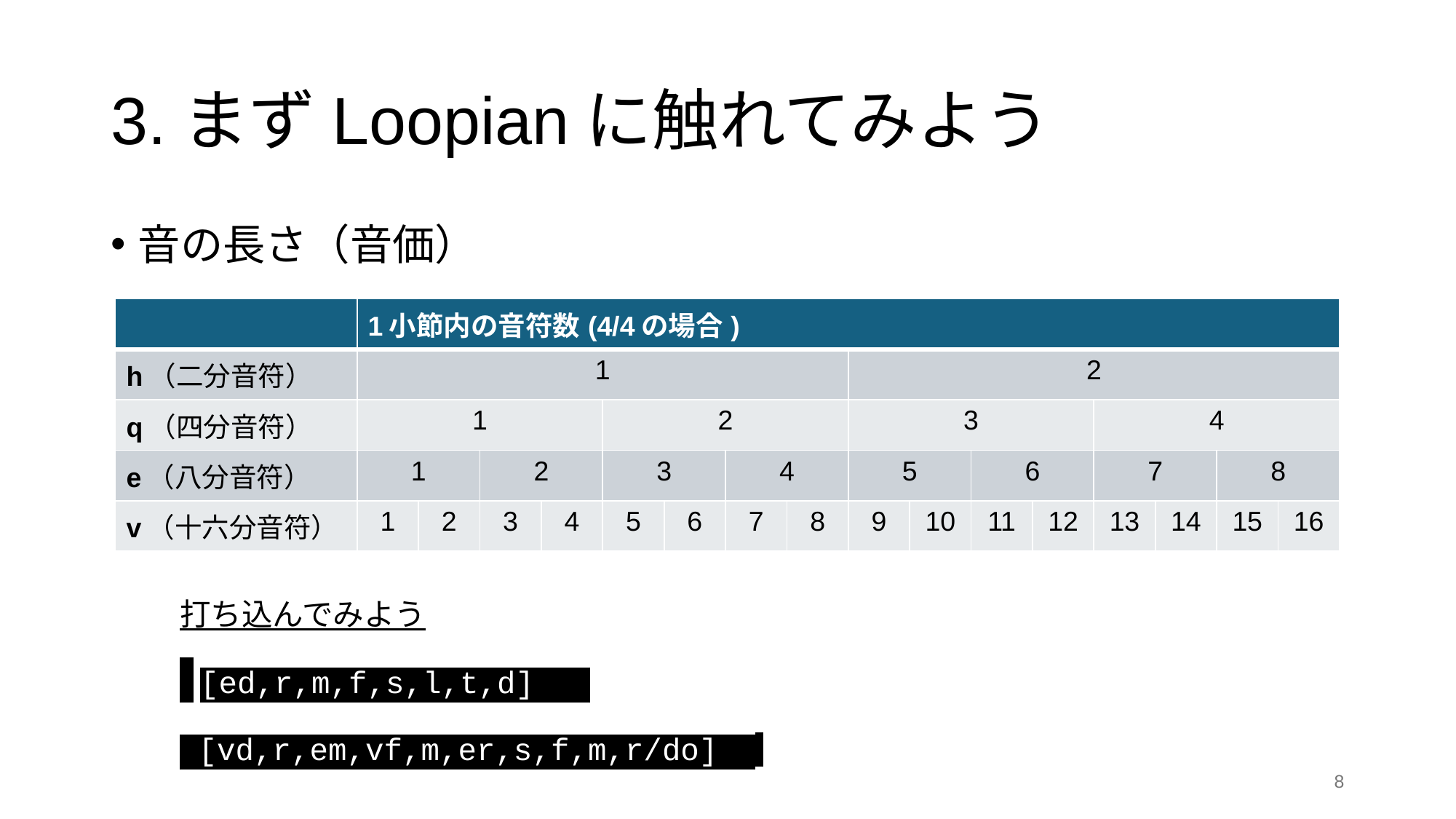

# 3.まずLoopianに触れてみよう
音の長さ（音価）
|  | 1小節内の音符数(4/4の場合) |  |  |  |  |  |  |  |  |  |  |  |  |  |  |  |
| --- | --- | --- | --- | --- | --- | --- | --- | --- | --- | --- | --- | --- | --- | --- | --- | --- |
| h（二分音符） | 1 |  |  |  |  |  |  |  | 2 |  |  |  |  |  |  |  |
| q（四分音符） | 1 |  |  |  | 2 |  |  |  | 3 |  |  |  | 4 |  |  |  |
| e（八分音符） | 1 |  | 2 |  | 3 |  | 4 |  | 5 |  | 6 |  | 7 |  | 8 |  |
| v（十六分音符） | 1 | 2 | 3 | 4 | 5 | 6 | 7 | 8 | 9 | 10 | 11 | 12 | 13 | 14 | 15 | 16 |
打ち込んでみよう
  [ed,r,m,f,s,l,t,d]
 [vd,r,em,vf,m,er,s,f,m,r/do]
8